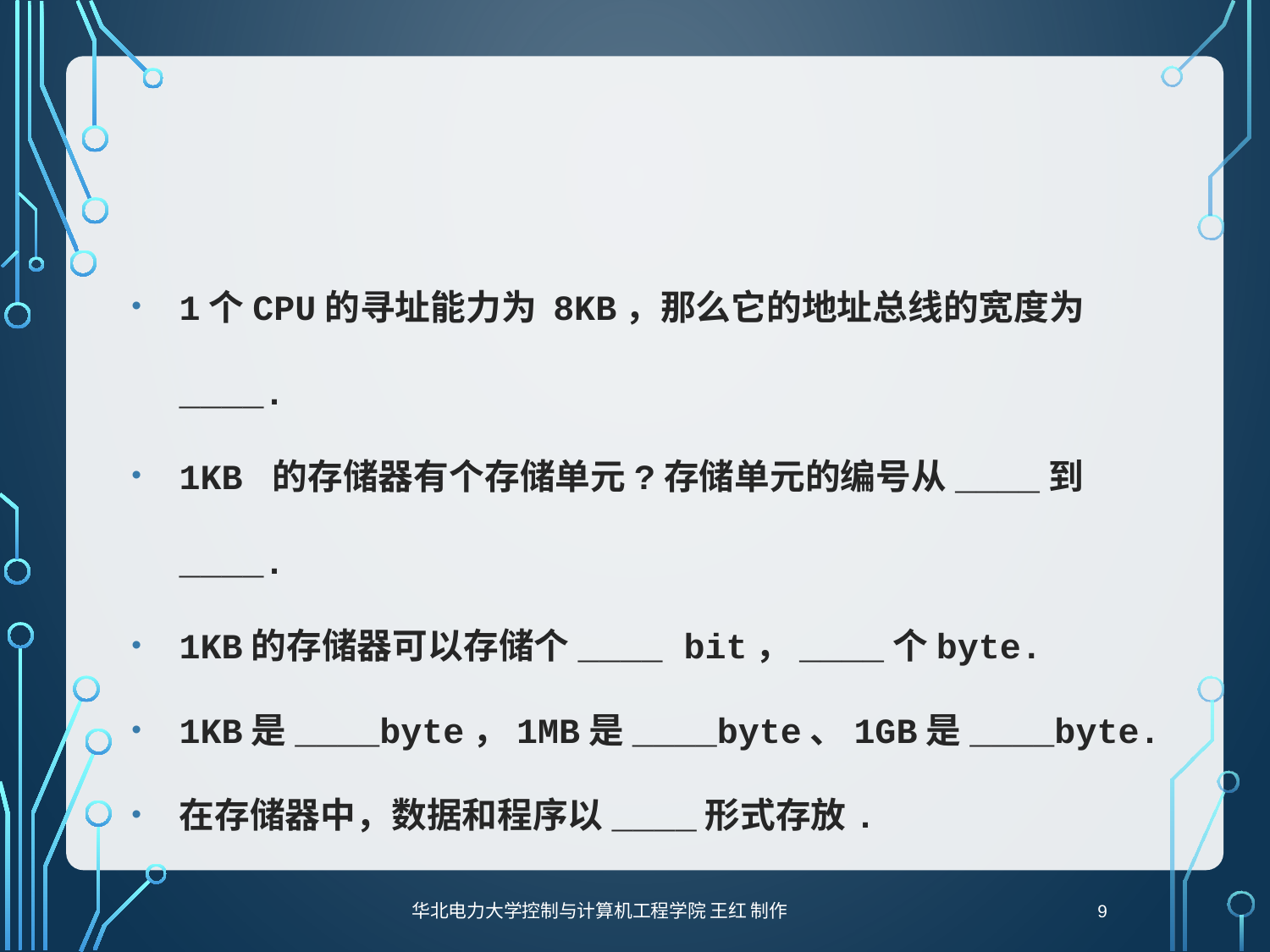

#
1个CPU的寻址能力为 8KB，那么它的地址总线的宽度为____.
1KB 的存储器有个存储单元?存储单元的编号从____到____.
1KB的存储器可以存储个____ bit，____个byte.
1KB是____byte，1MB是____byte、1GB是____byte.
在存储器中，数据和程序以____形式存放.

9
华北电力大学控制与计算机工程学院 王红 制作